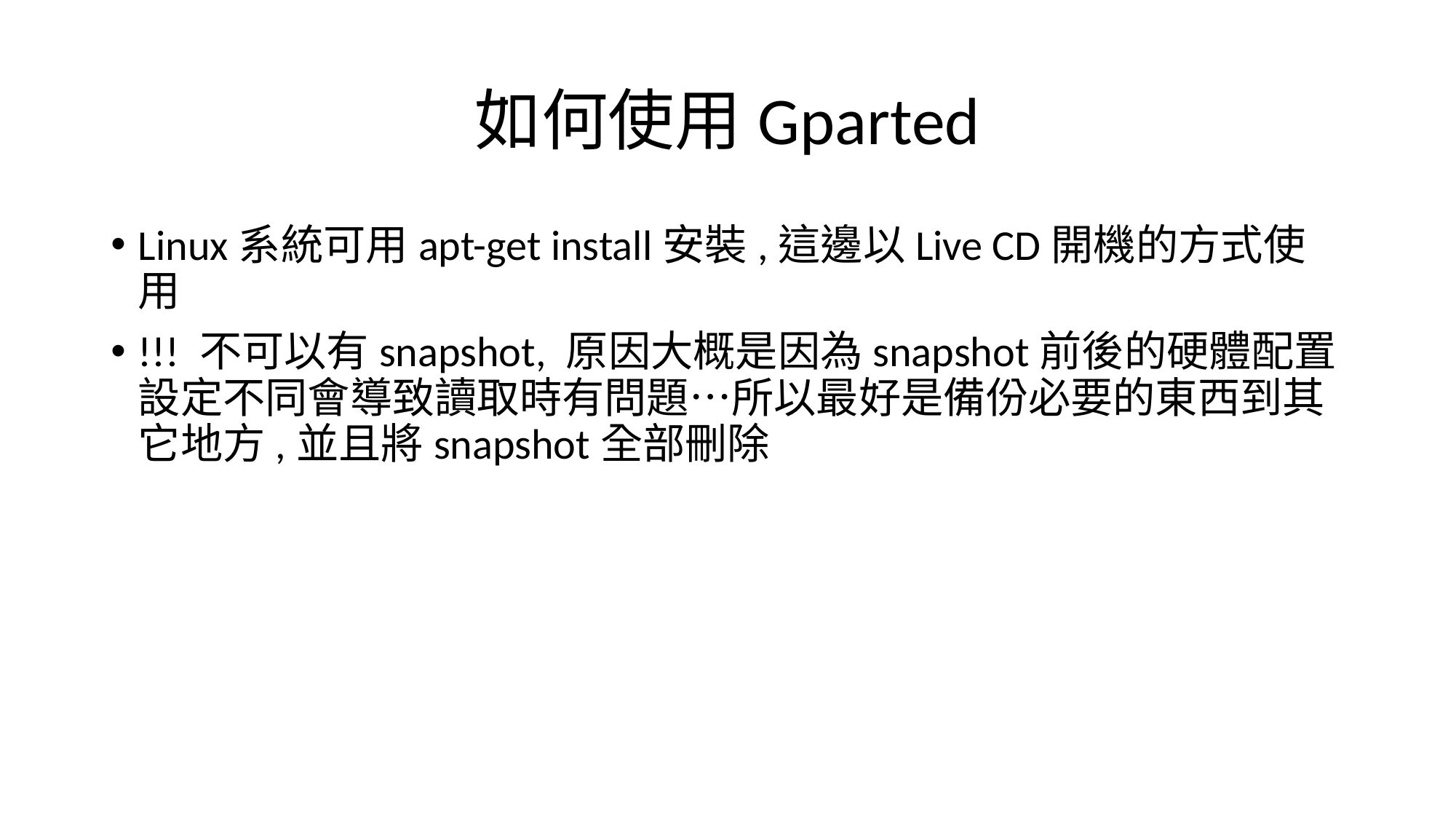

# 如何使用Gparted
Linux系統可用apt-get install安裝,這邊以Live CD開機的方式使用
!!! 不可以有snapshot, 原因大概是因為snapshot前後的硬體配置設定不同會導致讀取時有問題…所以最好是備份必要的東西到其它地方,並且將snapshot全部刪除